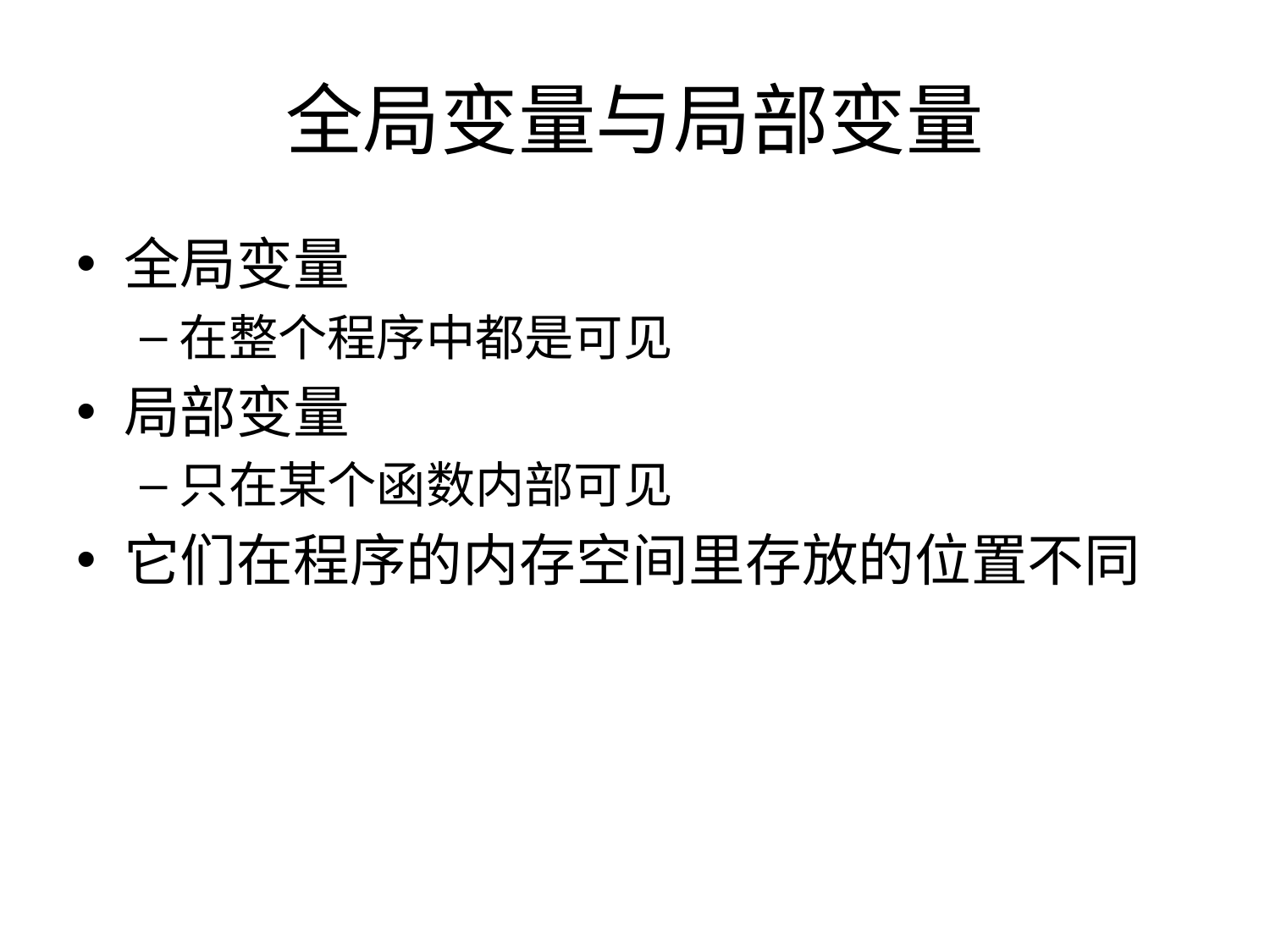

# 全局变量与局部变量
全局变量
在整个程序中都是可见
局部变量
只在某个函数内部可见
它们在程序的内存空间里存放的位置不同